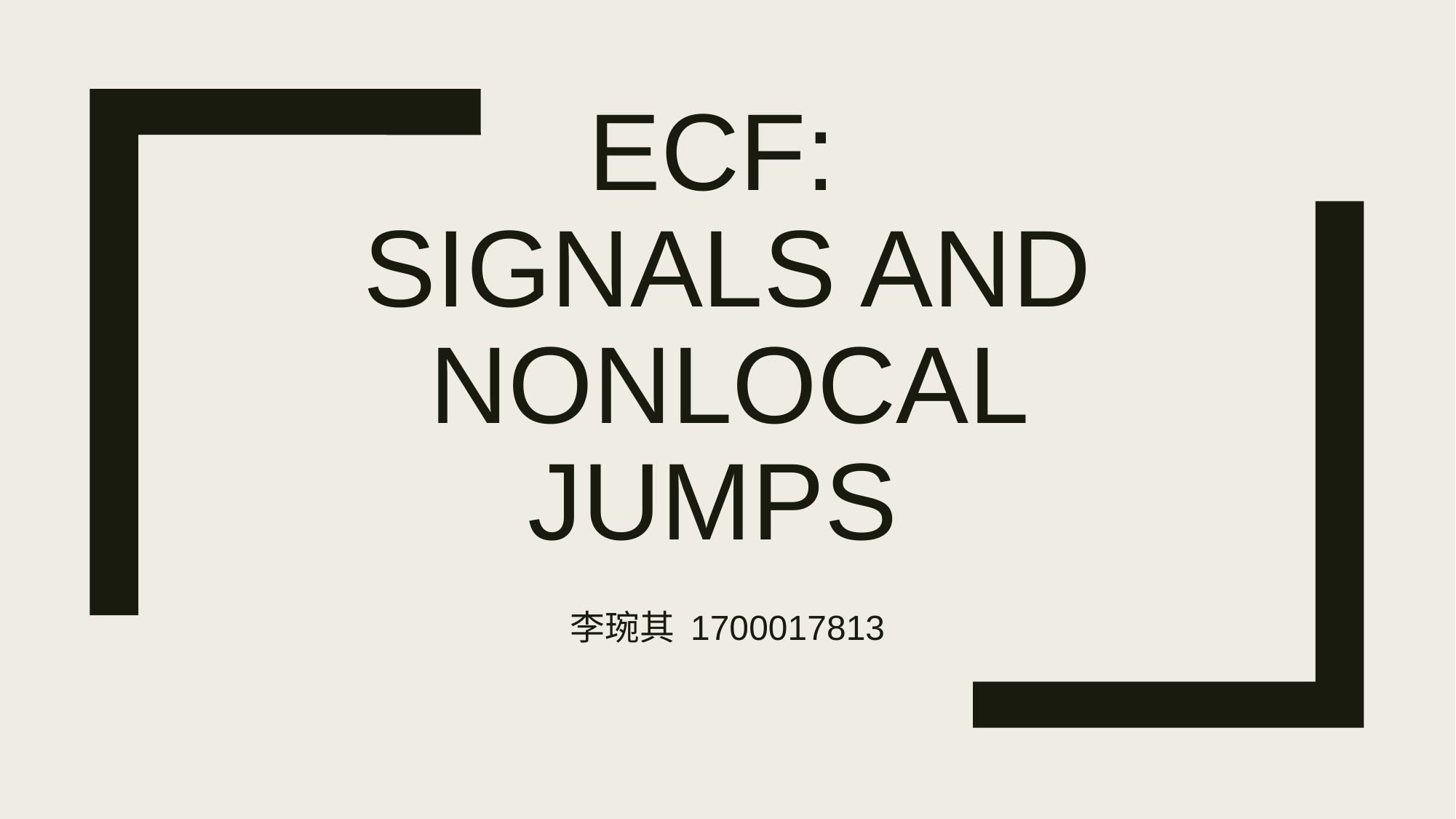

# ECF: Signals and Nonlocal Jumps
李琬其 1700017813